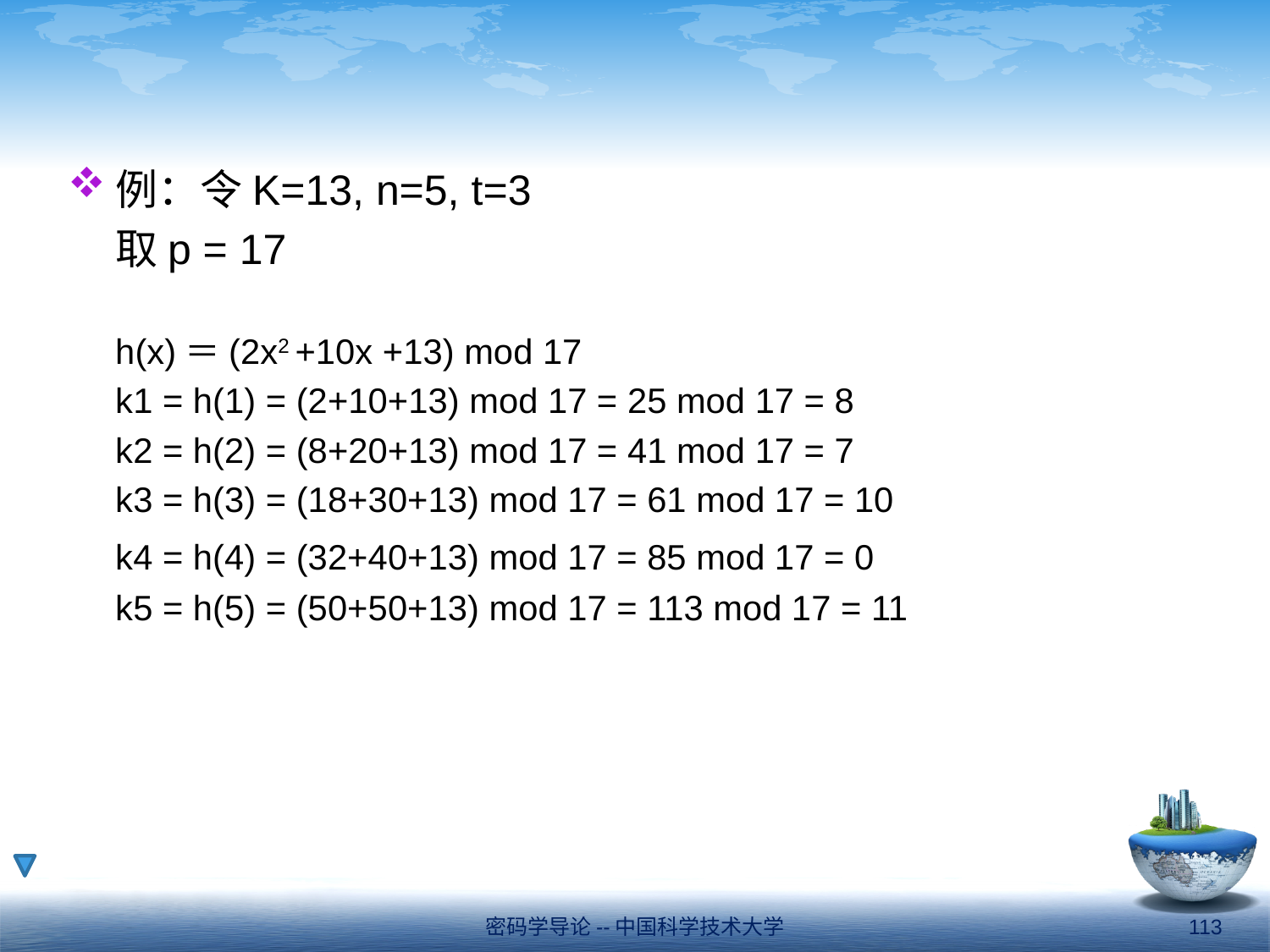

例：令K=13, n=5, t=3
	取p = 17

	h(x)＝(2x2 +10x +13) mod 17
	k1 = h(1) = (2+10+13) mod 17 = 25 mod 17 = 8
	k2 = h(2) = (8+20+13) mod 17 = 41 mod 17 = 7
	k3 = h(3) = (18+30+13) mod 17 = 61 mod 17 = 10
	k4 = h(4) = (32+40+13) mod 17 = 85 mod 17 = 0
	k5 = h(5) = (50+50+13) mod 17 = 113 mod 17 = 11

密码学导论--中国科学技术大学
113